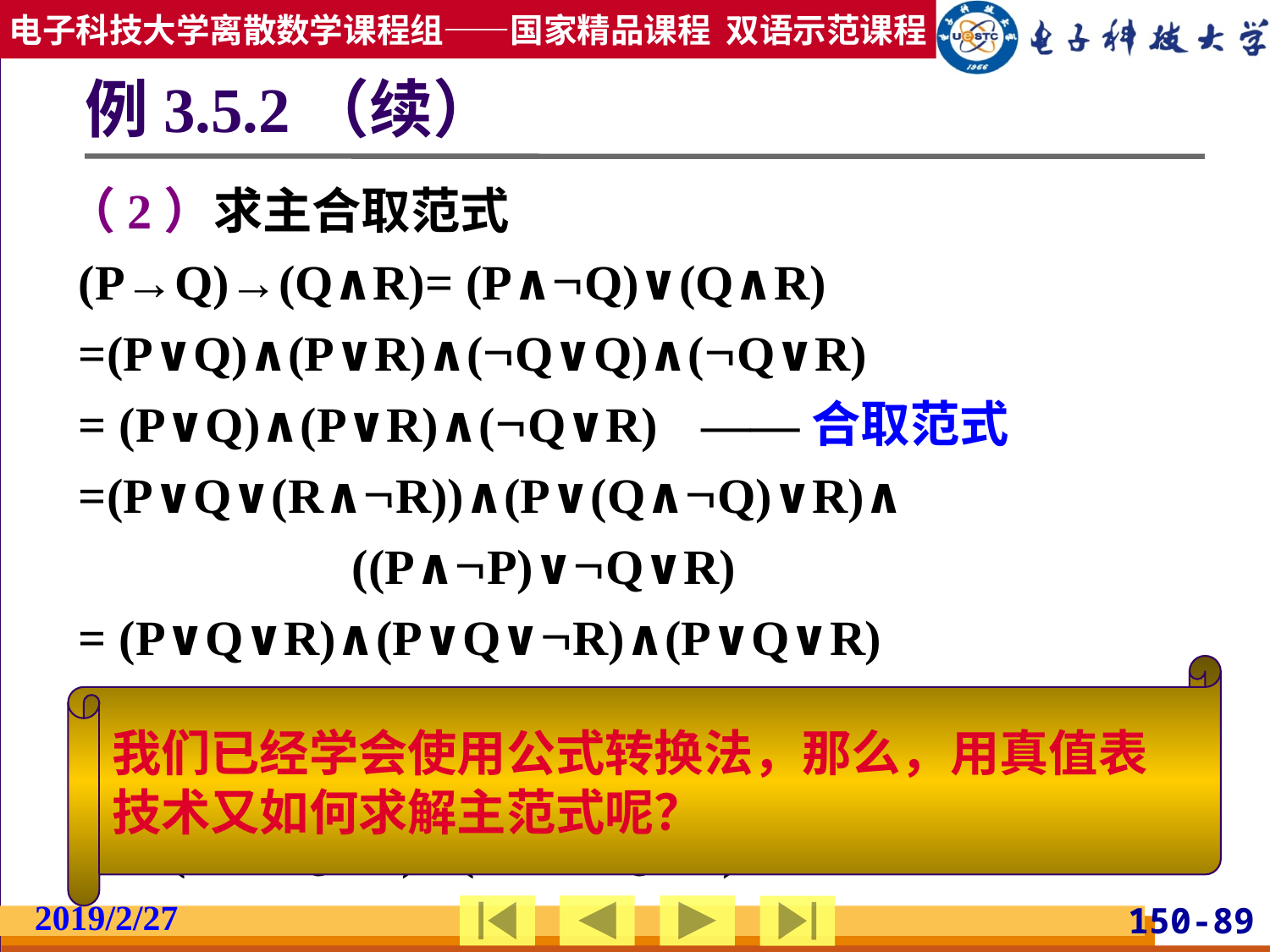

# 例3.5.2（续）
（2）求主合取范式
 (P→Q)→(Q∧R)= (P∧¬Q)∨(Q∧R)
 =(P∨Q)∧(P∨R)∧(¬Q∨Q)∧(¬Q∨R)
 = (P∨Q)∧(P∨R)∧(¬Q∨R)	——合取范式
 =(P∨Q∨(R∧¬R))∧(P∨(Q∧¬Q)∨R)∧
	((P∧¬P)∨¬Q∨R)
 = (P∨Q∨R)∧(P∨Q∨¬R)∧(P∨Q∨R)
∧(P∨¬Q∨R)∧((P∨¬Q∨R) ∧(¬P∨¬Q∨R)
 = (P∨Q∨R)∧(P∨Q∨¬R)
∧(P∨¬Q∨R)∧(¬P∨¬Q∨R)   ——主合取范式
我们已经学会使用公式转换法，那么，用真值表技术又如何求解主范式呢？
2019/2/27